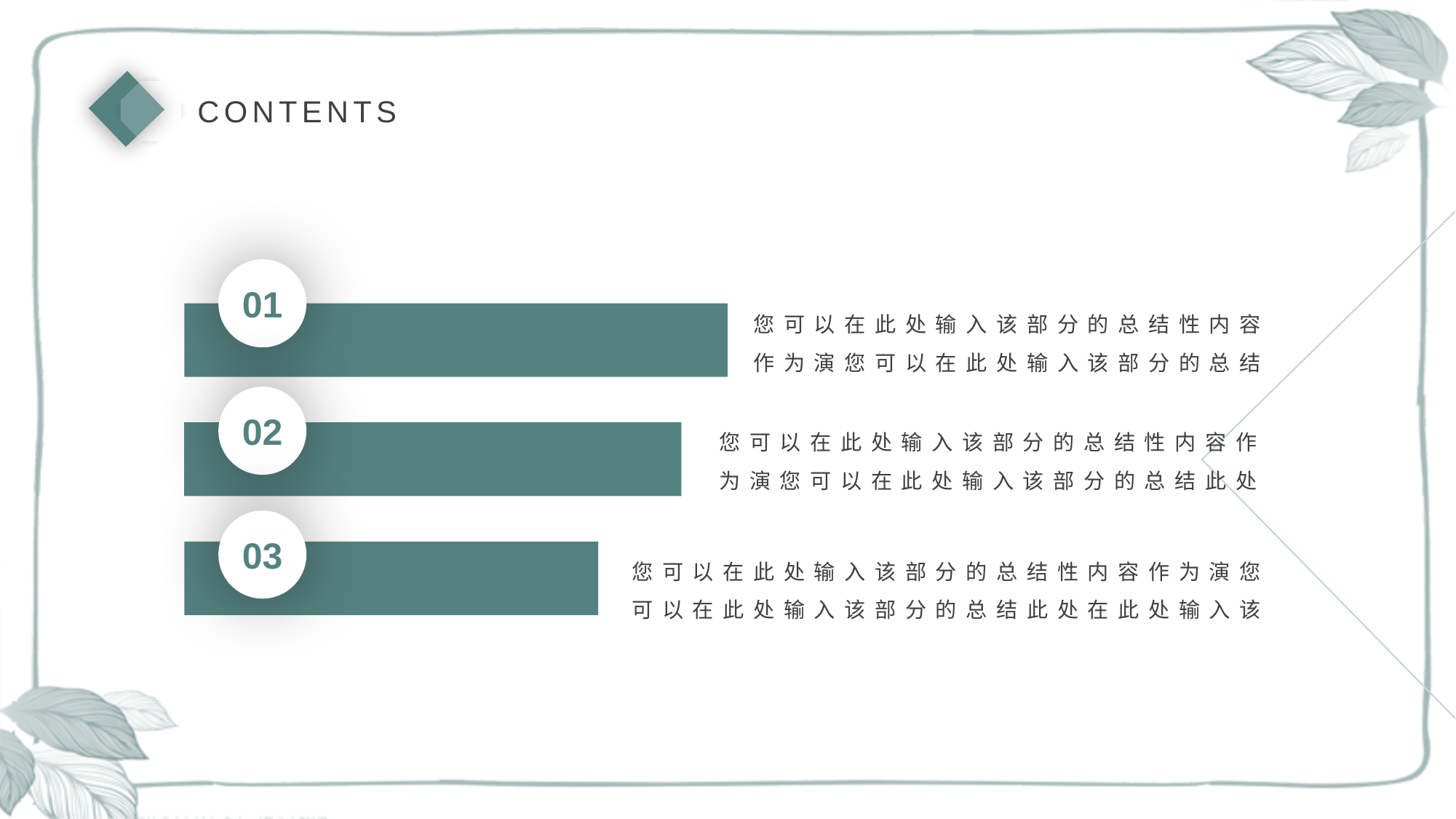

CONTENTS

01
您可以在此处输入该部分的总结性内容作为演您可以在此处输入该部分的总结

02
您可以在此处输入该部分的总结性内容作为演您可以在此处输入该部分的总结此处

03
您可以在此处输入该部分的总结性内容作为演您可以在此处输入该部分的总结此处在此处输入该